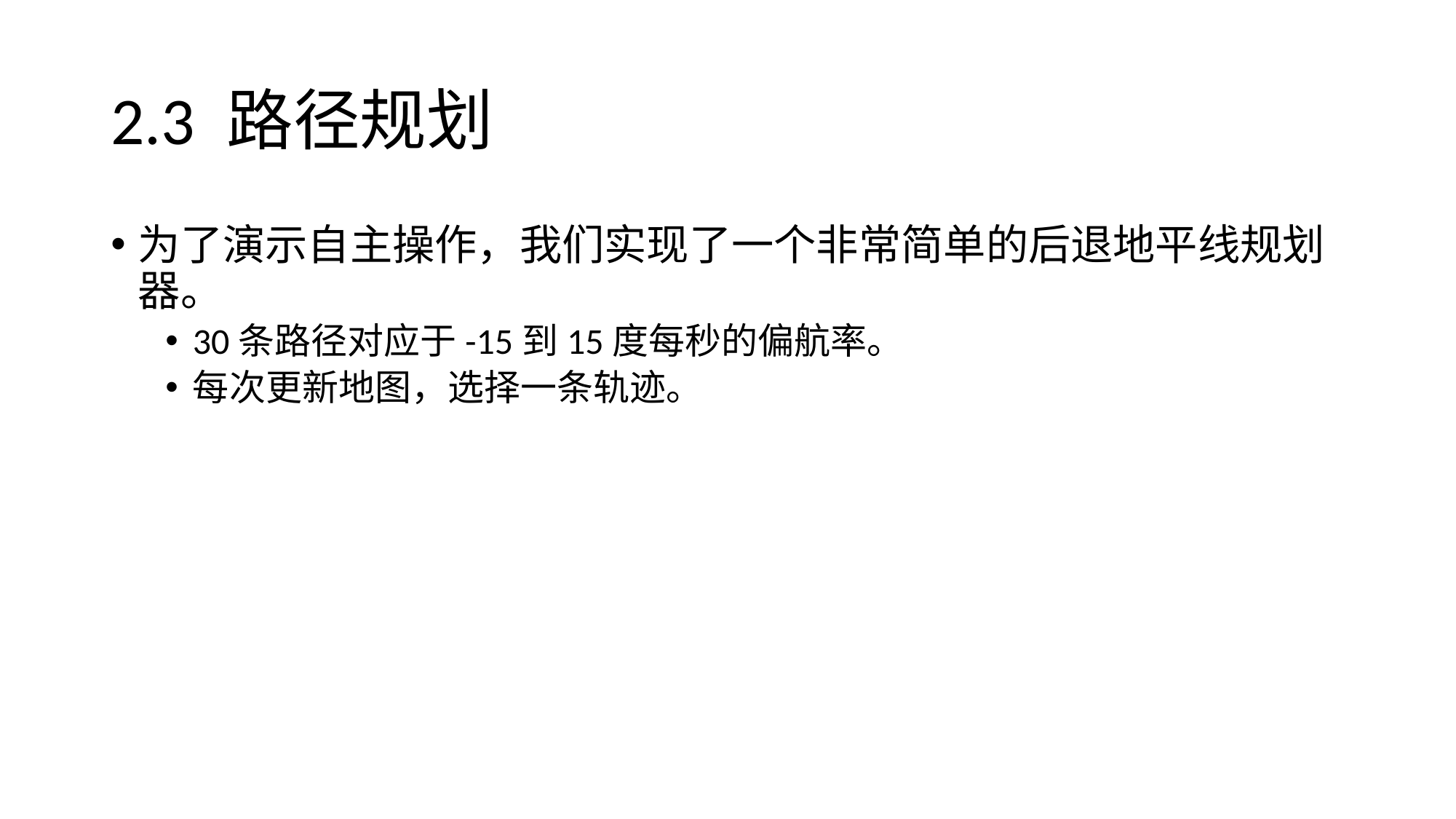

# 2.3 路径规划
为了演示自主操作，我们实现了一个非常简单的后退地平线规划器。
30条路径对应于-15到15度每秒的偏航率。
每次更新地图，选择一条轨迹。